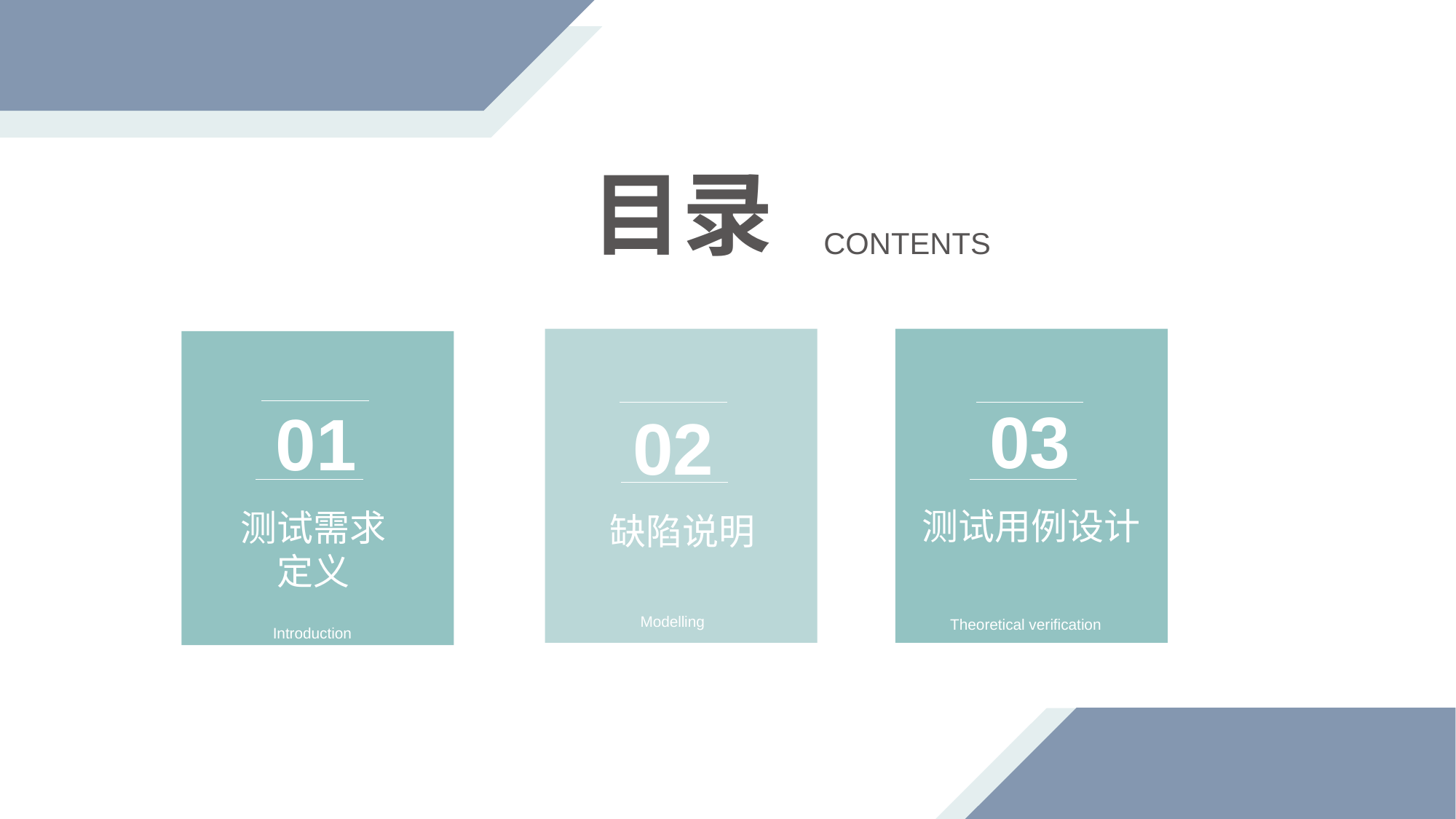

目录
 CONTENTS

02
缺陷说明
Modelling

03
测试用例设计
Theoretical verification

01
测试需求
定义
Introduction